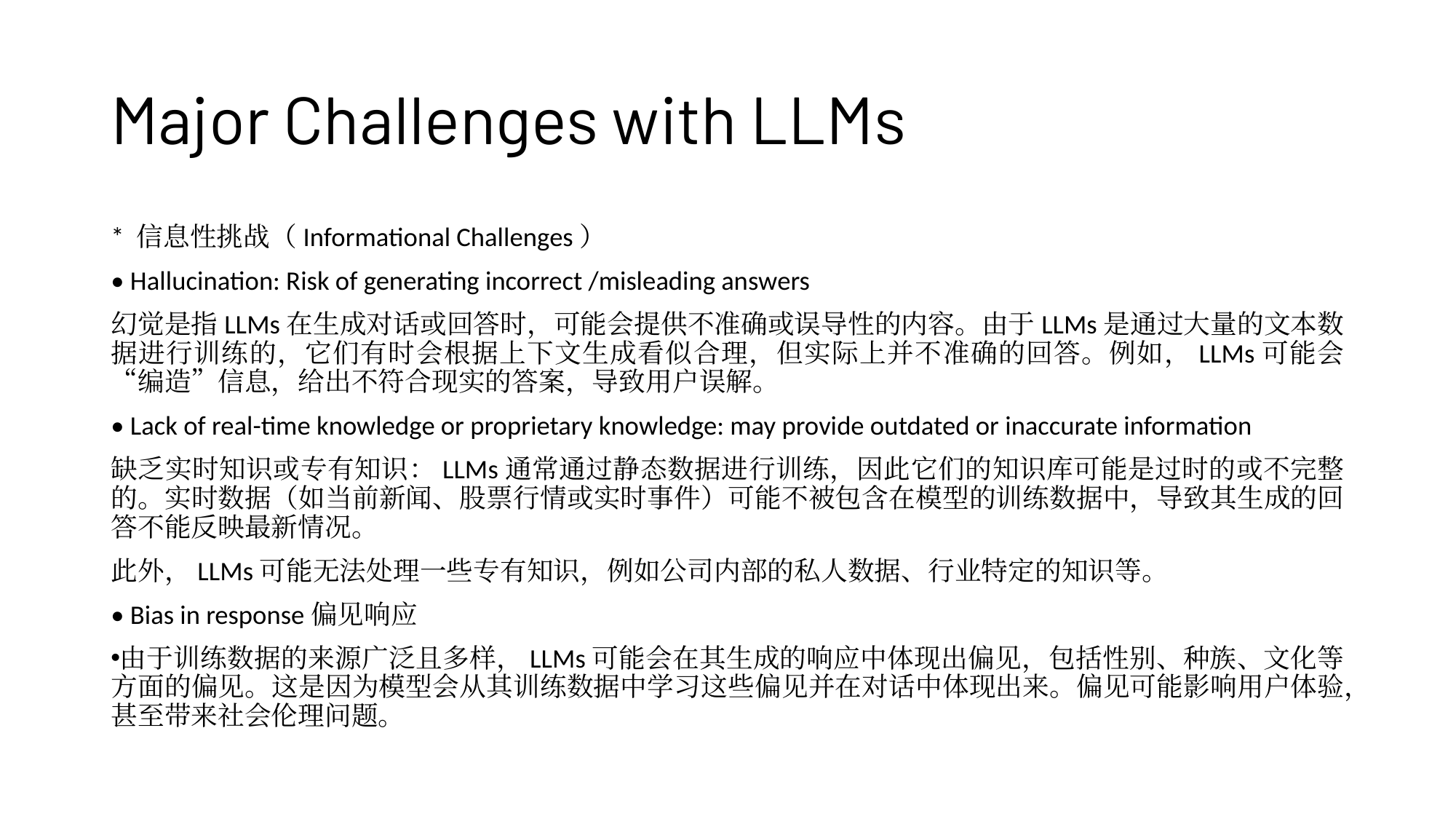

# Major Challenges with LLMs
* 信息性挑战（Informational Challenges）
• Hallucination: Risk of generating incorrect /misleading answers
幻觉是指LLMs在生成对话或回答时，可能会提供不准确或误导性的内容。由于LLMs是通过大量的文本数据进行训练的，它们有时会根据上下文生成看似合理，但实际上并不准确的回答。例如，LLMs可能会“编造”信息，给出不符合现实的答案，导致用户误解。
• Lack of real-time knowledge or proprietary knowledge: may provide outdated or inaccurate information
缺乏实时知识或专有知识：LLMs通常通过静态数据进行训练，因此它们的知识库可能是过时的或不完整的。实时数据（如当前新闻、股票行情或实时事件）可能不被包含在模型的训练数据中，导致其生成的回答不能反映最新情况。
此外，LLMs可能无法处理一些专有知识，例如公司内部的私人数据、行业特定的知识等。
• Bias in response偏见响应
由于训练数据的来源广泛且多样，LLMs可能会在其生成的响应中体现出偏见，包括性别、种族、文化等方面的偏见。这是因为模型会从其训练数据中学习这些偏见并在对话中体现出来。偏见可能影响用户体验，甚至带来社会伦理问题。